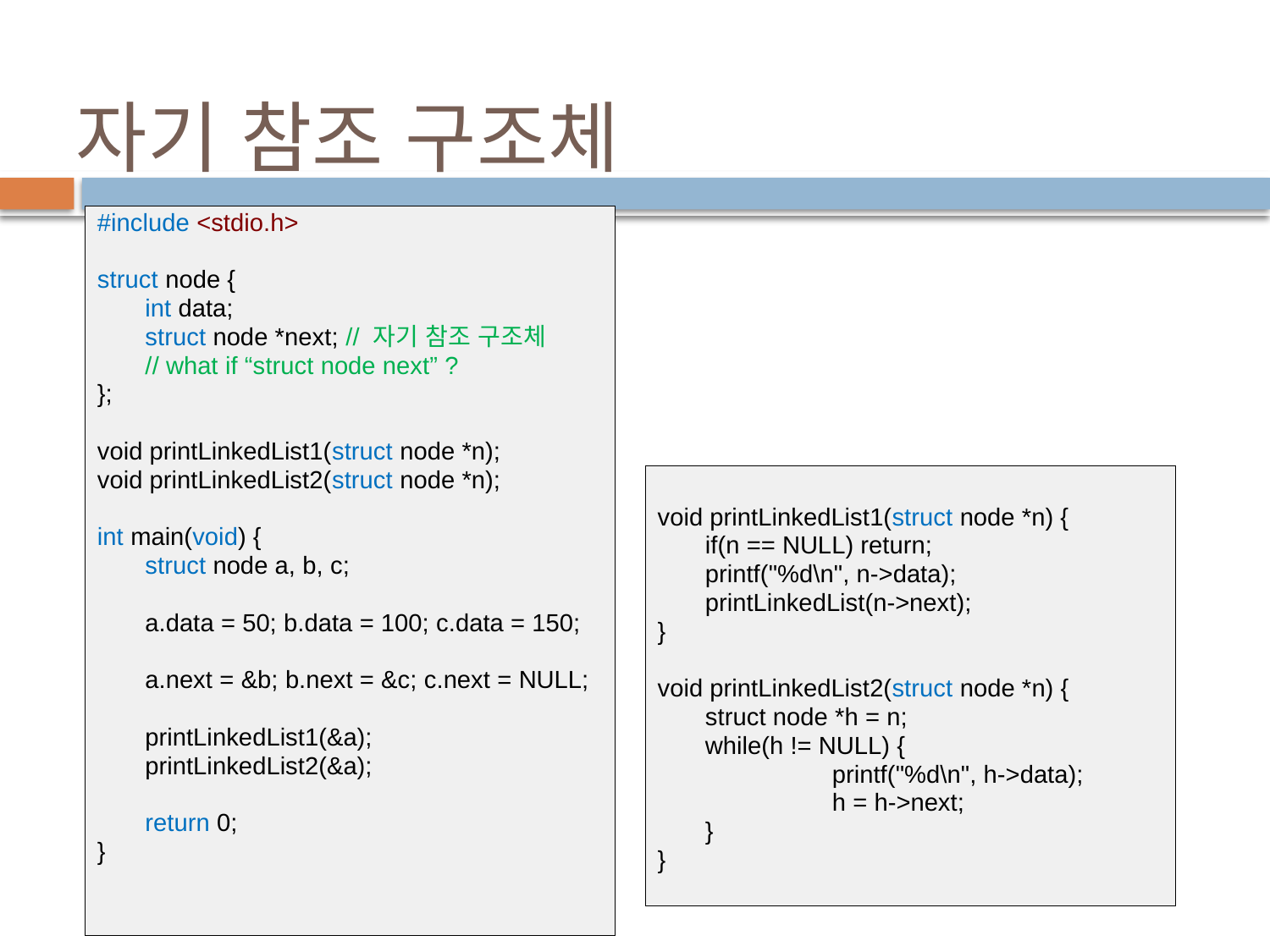

# 자기 참조 구조체
#include <stdio.h>

struct node {
	int data;
	struct node *next; // 자기 참조 구조체
	// what if “struct node next” ?
};

void printLinkedList1(struct node *n);
void printLinkedList2(struct node *n);

int main(void) {
	struct node a, b, c;

	a.data = 50; b.data = 100; c.data = 150;

	a.next = &b; b.next = &c; c.next = NULL;

	printLinkedList1(&a);
	printLinkedList2(&a);

	return 0;
}

void printLinkedList1(struct node *n) {
	if(n == NULL) return;
	printf("%d\n", n->data);
	printLinkedList(n->next);
}

void printLinkedList2(struct node *n) {
	struct node *h = n;
	while(h != NULL) {
		printf("%d\n", h->data);
		h = h->next;
	}
}